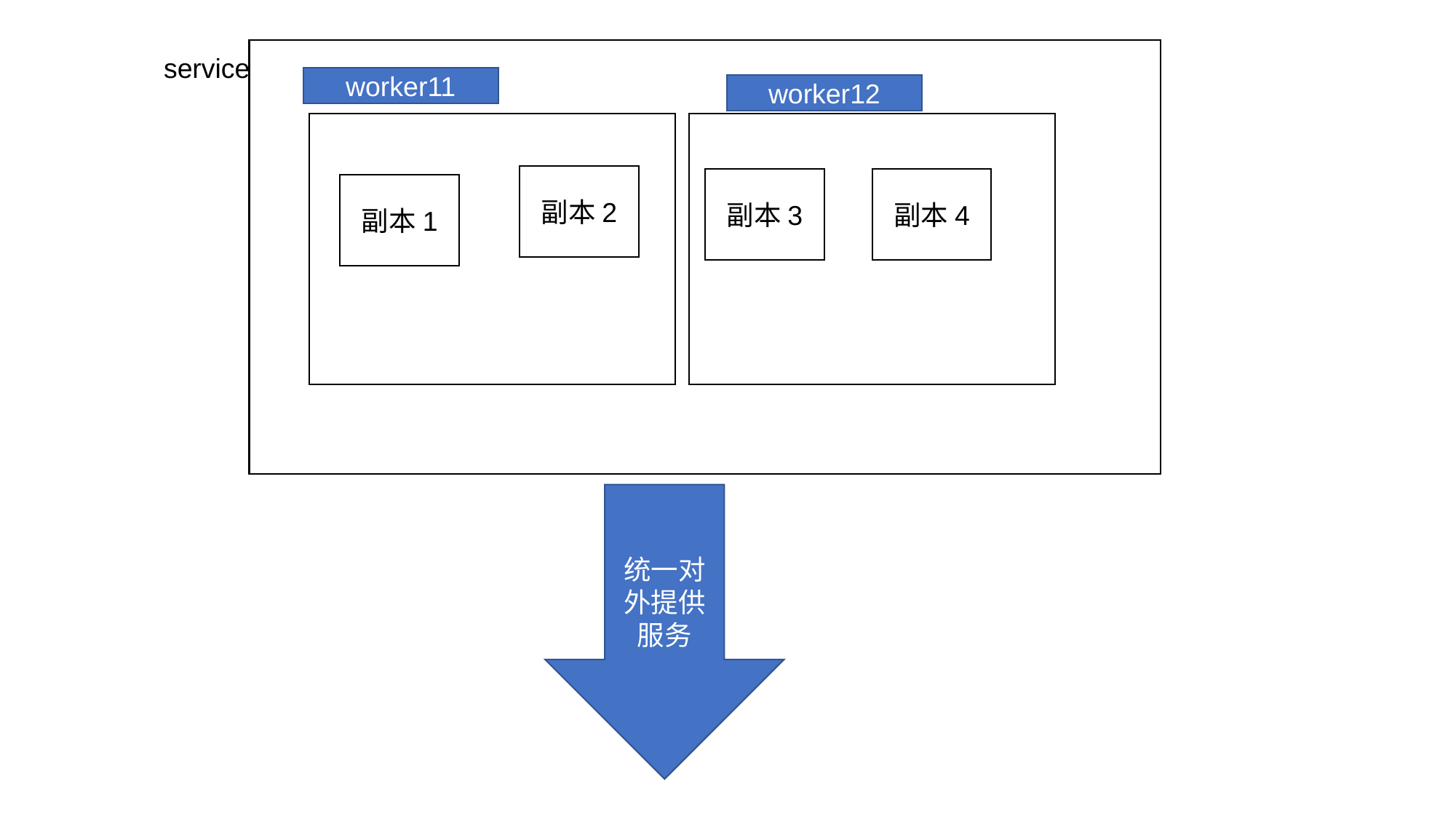

service
worker11
worker12

副本2
副本3
副本4
副本1
统一对外提供服务